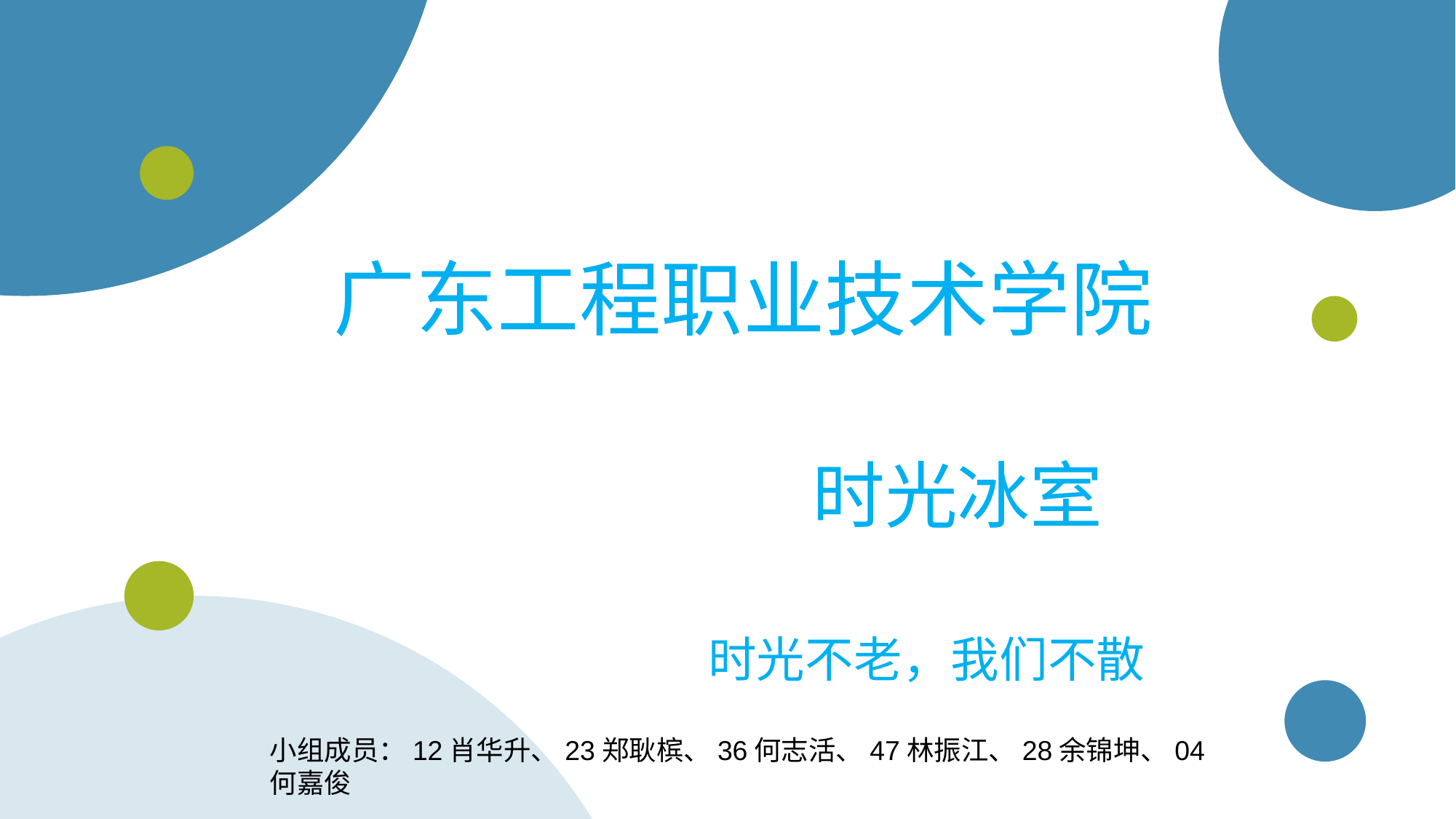

广东工程职业技术学院

时光冰室
汇报人：优品PPT

时光不老，我们不散

小组成员：12肖华升、23郑耿槟、36何志活、47林振江、28余锦坤、04何嘉俊